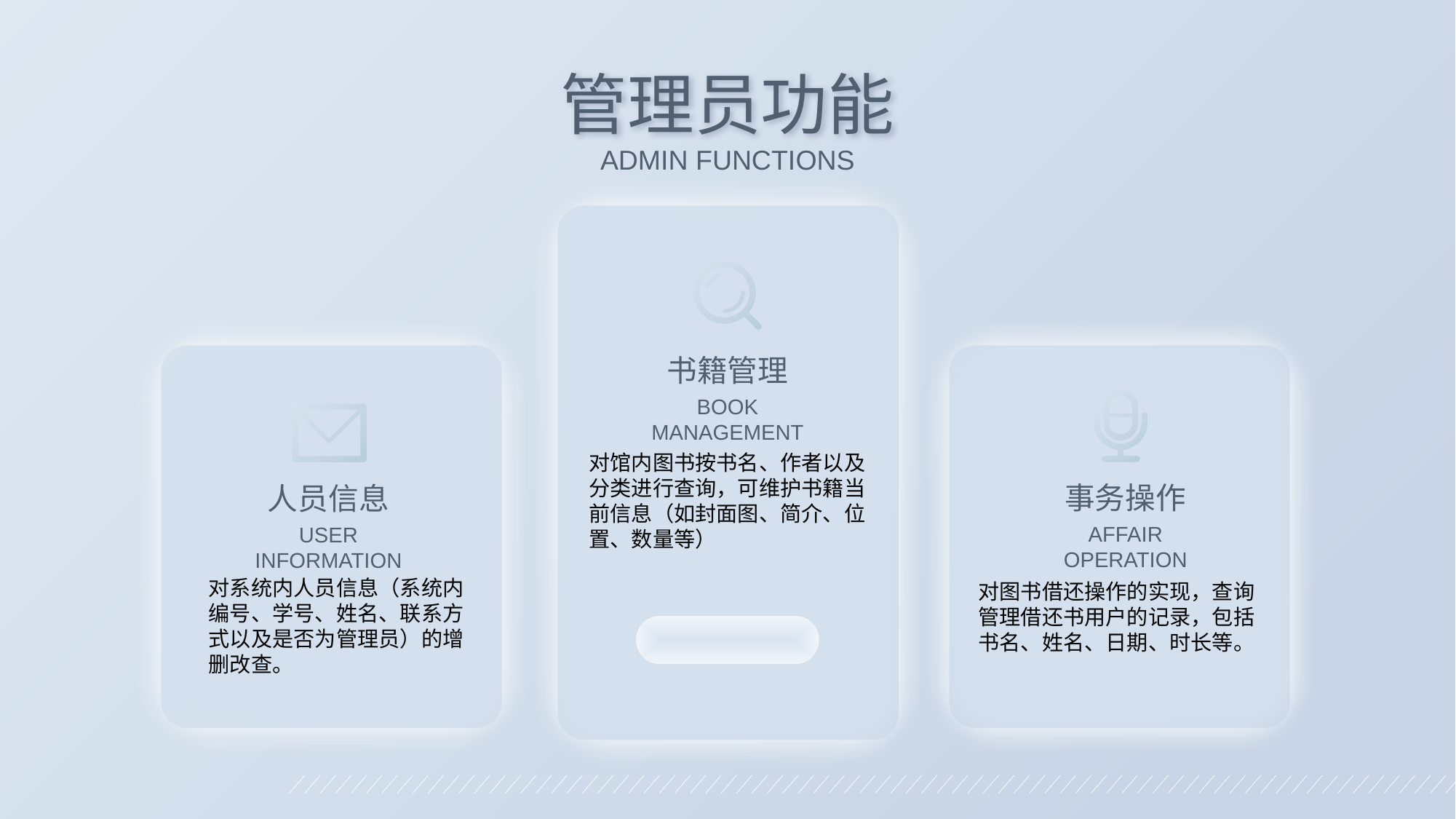

管理员功能
Admin functions

书籍管理
Book management

对馆内图书按书名、作者以及分类进行查询，可维护书籍当前信息（如封面图、简介、位置、数量等）
事务操作
Affair operation
人员信息
User Information
对系统内人员信息（系统内编号、学号、姓名、联系方式以及是否为管理员）的增删改查。
对图书借还操作的实现，查询管理借还书用户的记录，包括书名、姓名、日期、时长等。